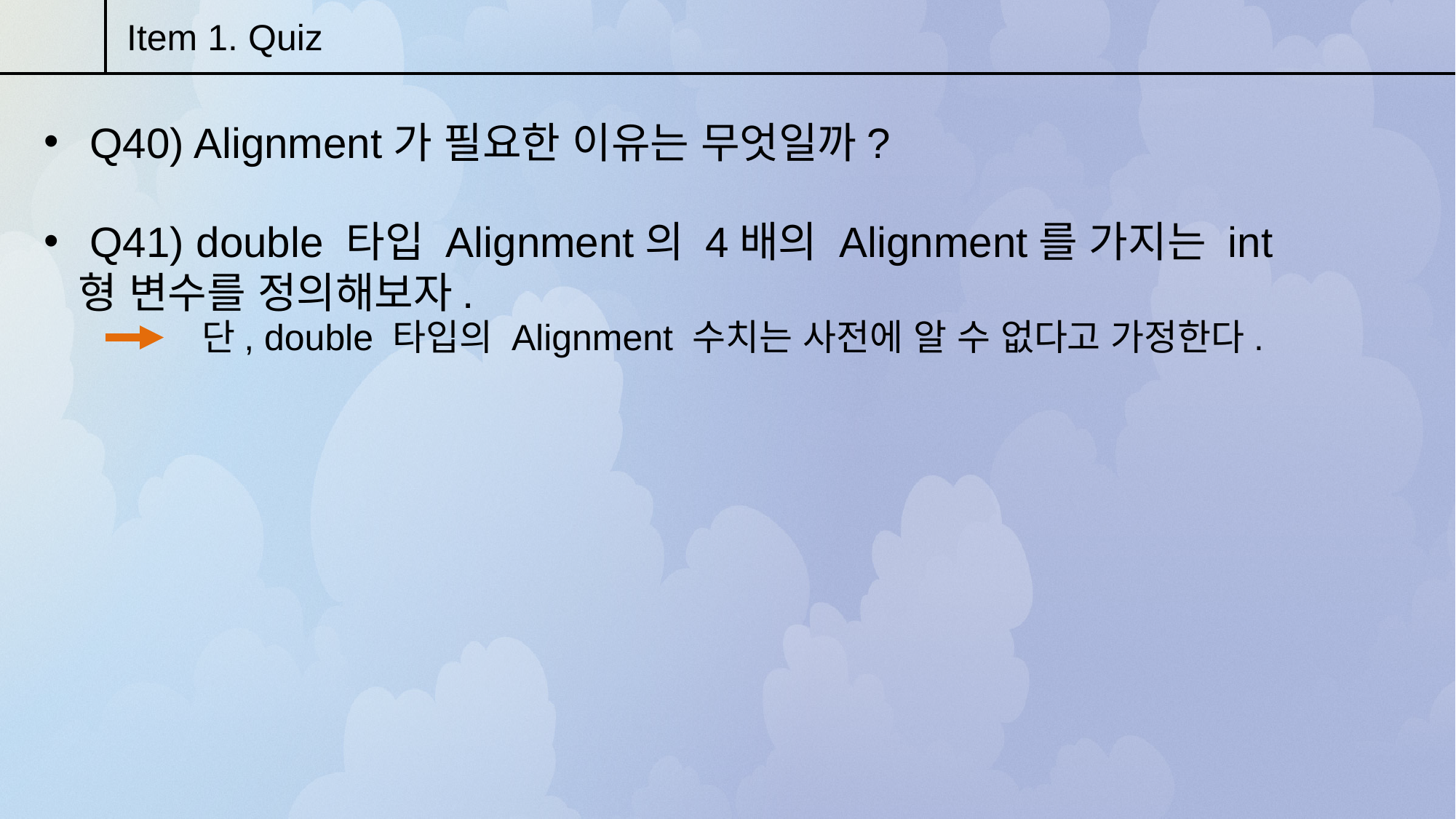

Item 1. Quiz
 Q40) Alignment가 필요한 이유는 무엇일까?
 Q41) double 타입 Alignment의 4배의 Alignment를 가지는 int형 변수를 정의해보자.
단, double 타입의 Alignment 수치는 사전에 알 수 없다고 가정한다.